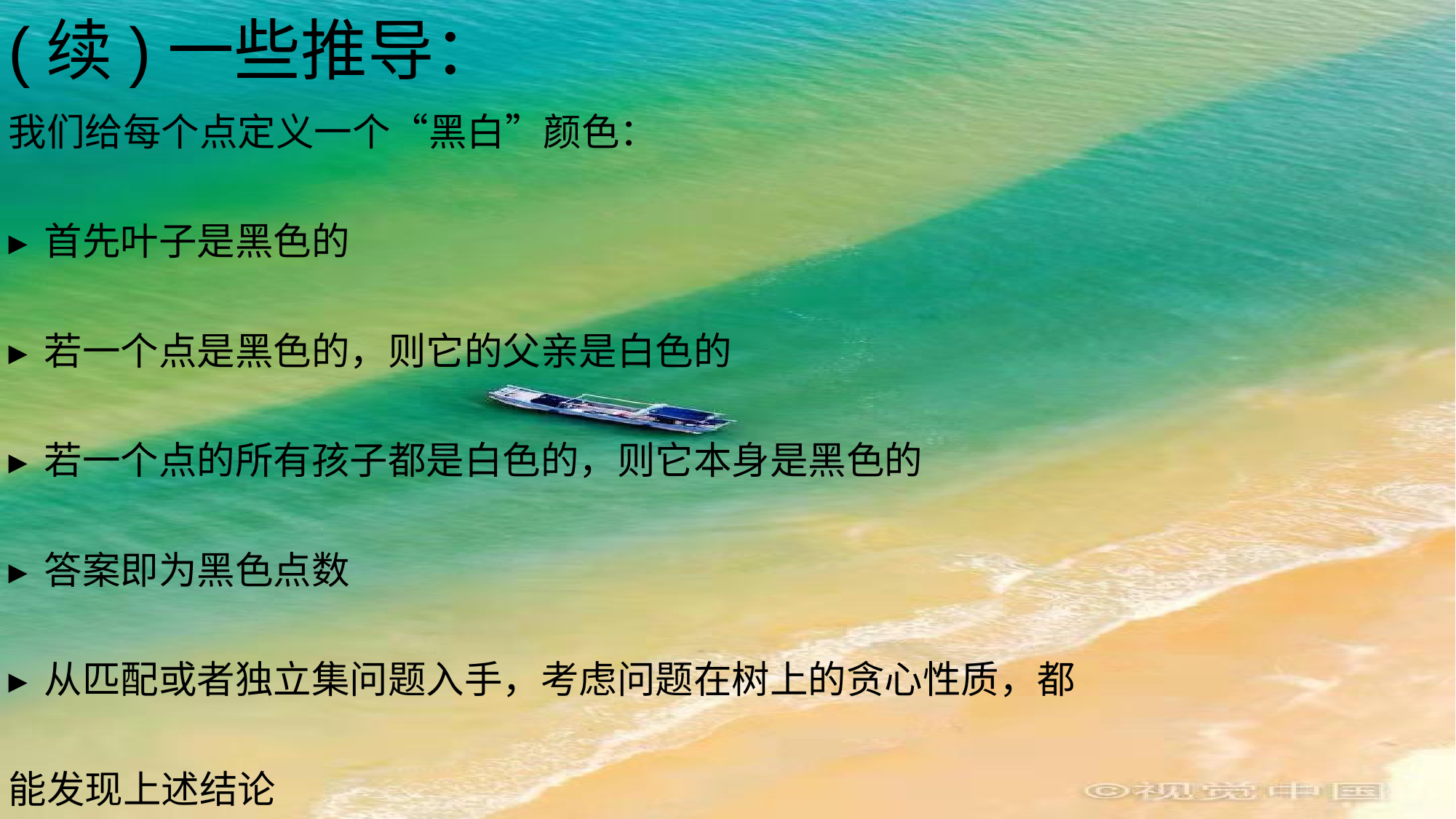

# (续)一些推导：
我们给每个点定义一个“黑白”颜色：

▸ 首先叶子是黑色的

▸ 若一个点是黑色的，则它的父亲是白色的

▸ 若一个点的所有孩子都是白色的，则它本身是黑色的

▸ 答案即为黑色点数

▸ 从匹配或者独立集问题入手，考虑问题在树上的贪心性质，都

能发现上述结论